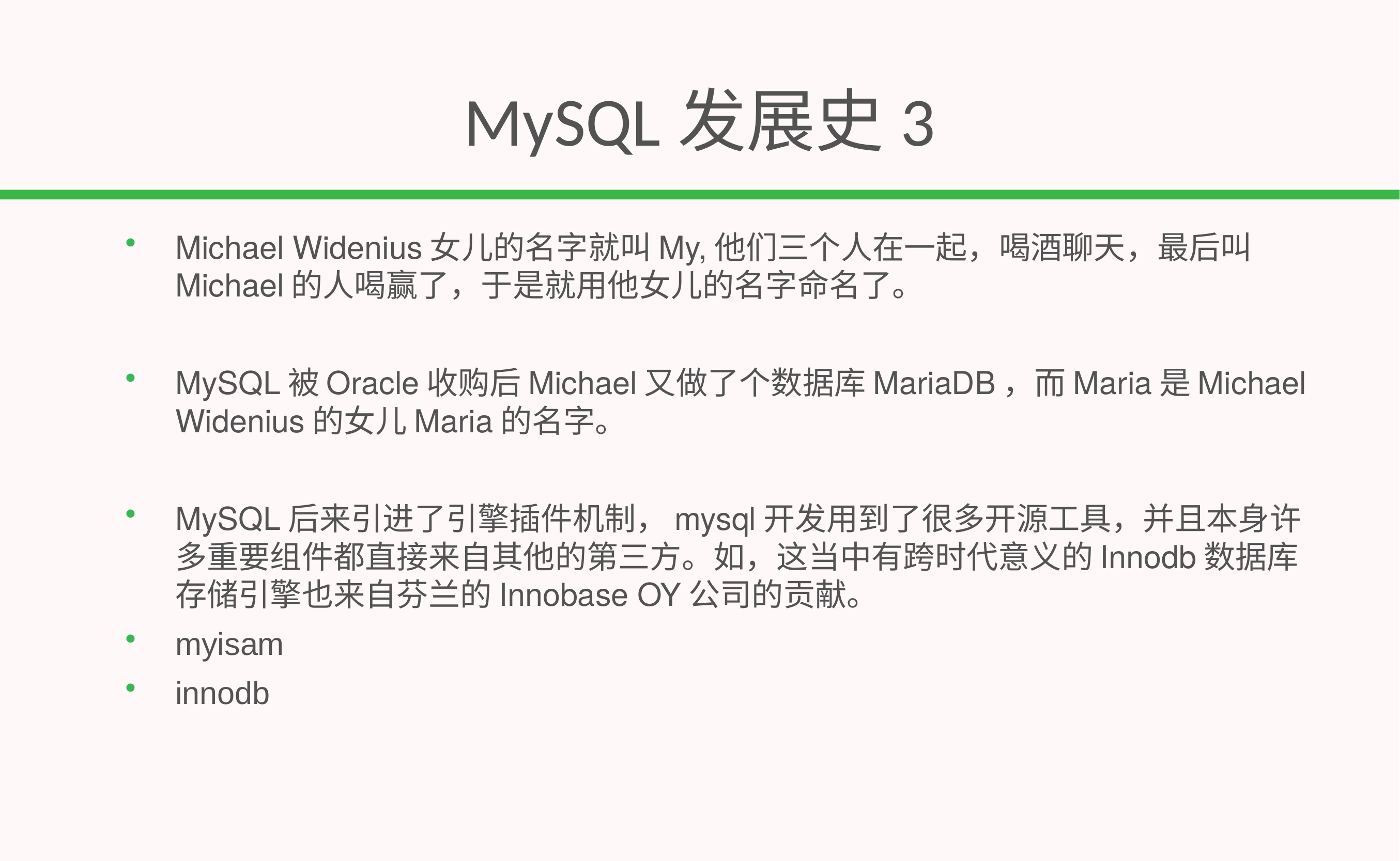

# MySQL发展史3
Michael Widenius女儿的名字就叫My,他们三个人在一起，喝酒聊天，最后叫Michael的人喝赢了，于是就用他女儿的名字命名了。

MySQL被Oracle收购后Michael又做了个数据库MariaDB，而Maria是Michael Widenius的女儿Maria的名字。

MySQL后来引进了引擎插件机制，mysql开发用到了很多开源工具，并且本身许多重要组件都直接来自其他的第三方。如，这当中有跨时代意义的Innodb数据库存储引擎也来自芬兰的Innobase OY公司的贡献。
myisam
innodb